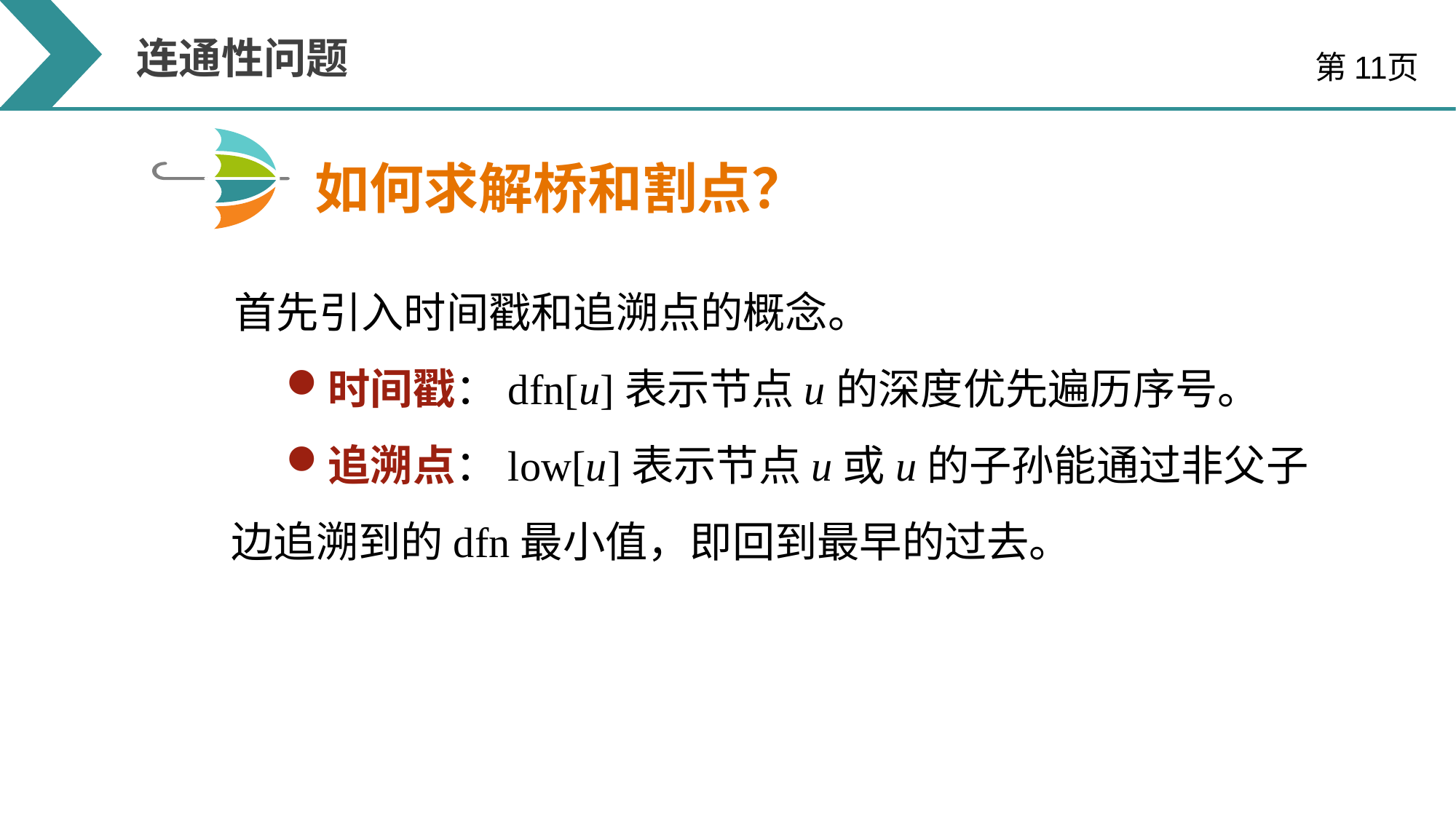

连通性问题
第11页

如何求解桥和割点？
首先引入时间戳和追溯点的概念。
时间戳：dfn[u]表示节点u的深度优先遍历序号。
追溯点：low[u]表示节点u或u的子孙能通过非父子边追溯到的dfn最小值，即回到最早的过去。